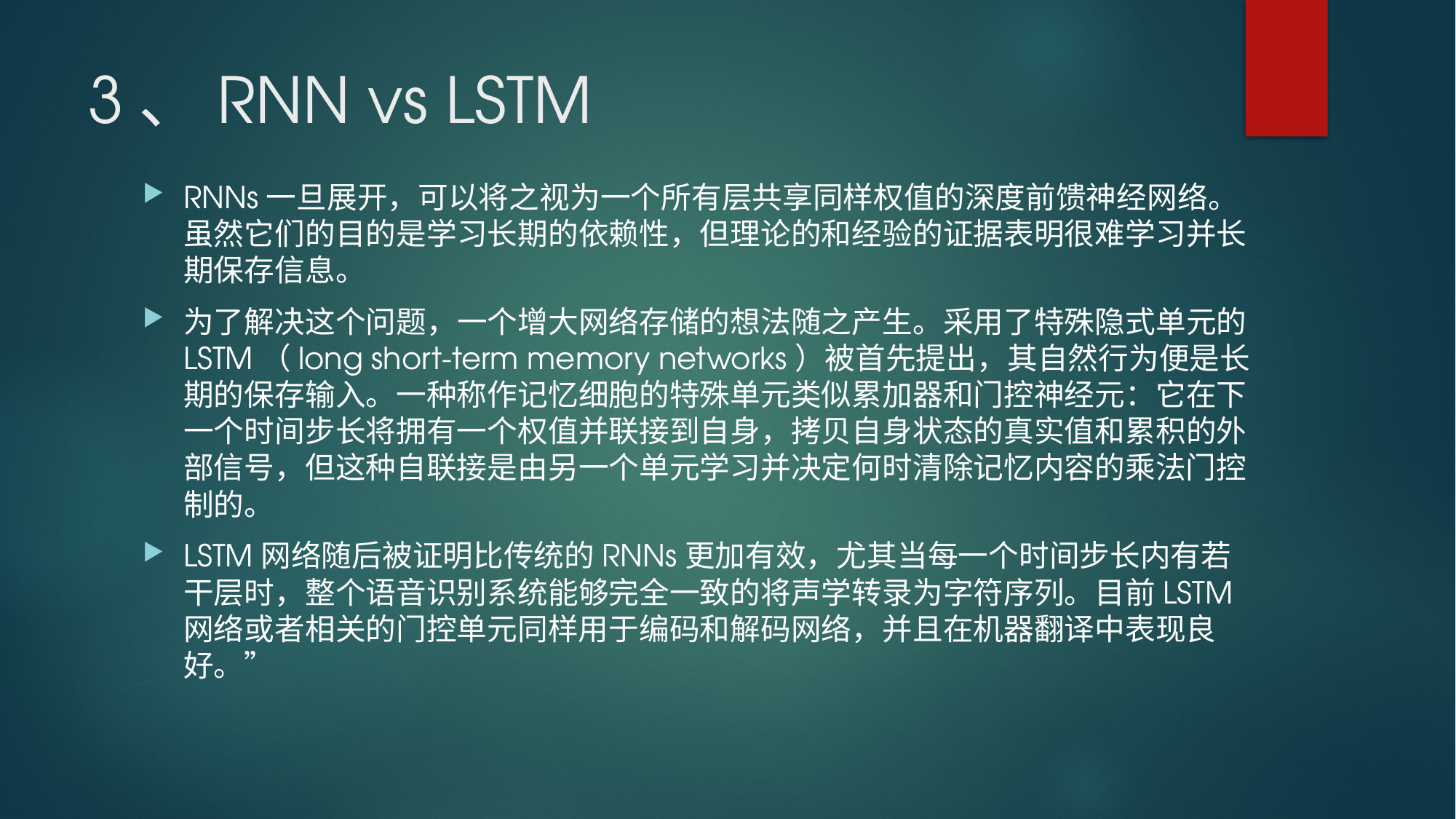

# 3、RNN vs LSTM
RNNs一旦展开，可以将之视为一个所有层共享同样权值的深度前馈神经网络。虽然它们的目的是学习长期的依赖性，但理论的和经验的证据表明很难学习并长期保存信息。
为了解决这个问题，一个增大网络存储的想法随之产生。采用了特殊隐式单元的LSTM（long short-term memory networks）被首先提出，其自然行为便是长期的保存输入。一种称作记忆细胞的特殊单元类似累加器和门控神经元：它在下一个时间步长将拥有一个权值并联接到自身，拷贝自身状态的真实值和累积的外部信号，但这种自联接是由另一个单元学习并决定何时清除记忆内容的乘法门控制的。
LSTM网络随后被证明比传统的RNNs更加有效，尤其当每一个时间步长内有若干层时，整个语音识别系统能够完全一致的将声学转录为字符序列。目前LSTM网络或者相关的门控单元同样用于编码和解码网络，并且在机器翻译中表现良好。”